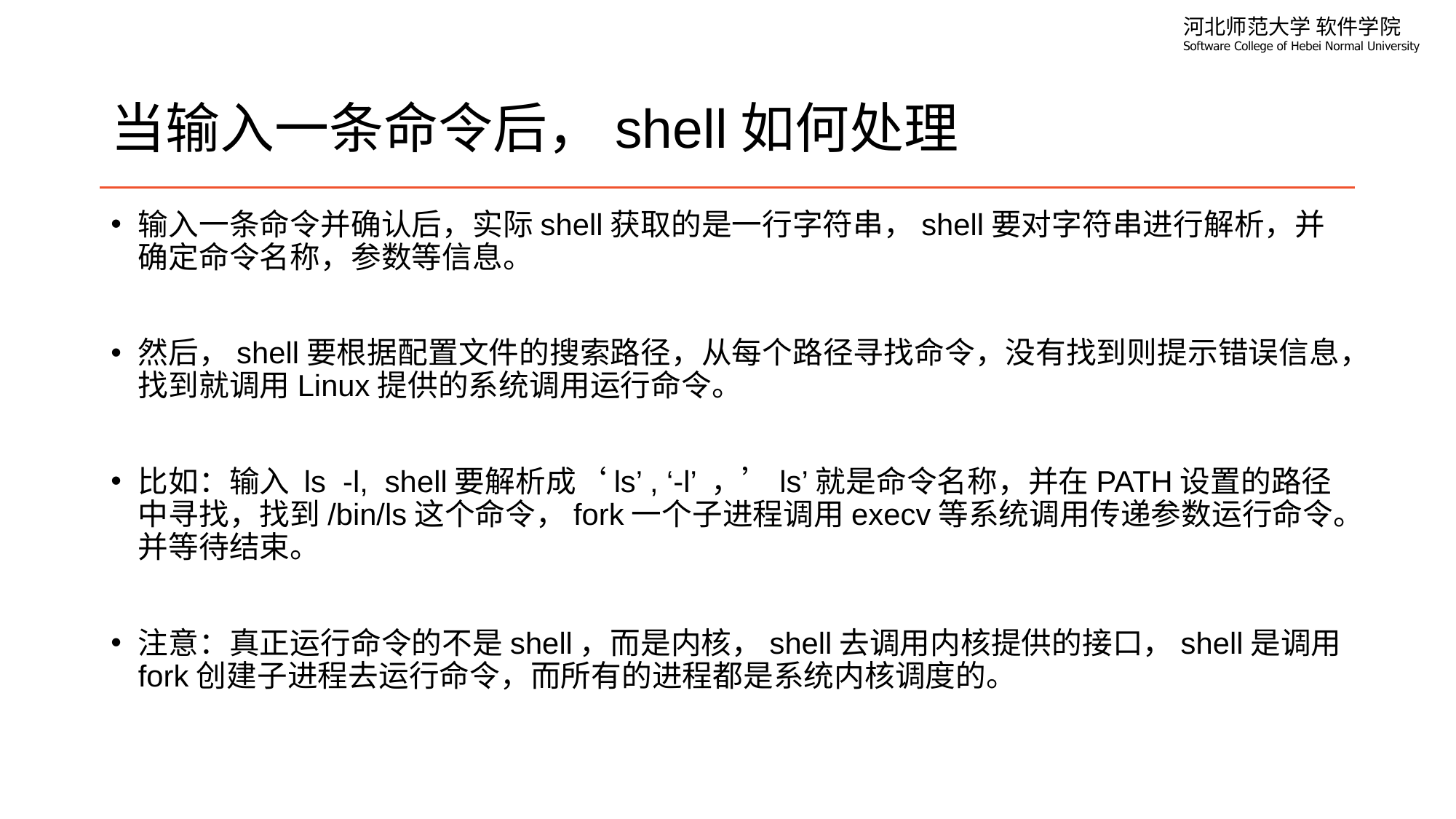

# 当输入一条命令后，shell如何处理
输入一条命令并确认后，实际shell获取的是一行字符串，shell要对字符串进行解析，并确定命令名称，参数等信息。

然后，shell要根据配置文件的搜索路径，从每个路径寻找命令，没有找到则提示错误信息，找到就调用Linux提供的系统调用运行命令。

比如：输入 ls  -l,  shell要解析成‘ls’ , ‘-l’ ，’ls’就是命令名称，并在PATH设置的路径中寻找，找到/bin/ls这个命令，fork一个子进程调用execv等系统调用传递参数运行命令。并等待结束。

注意：真正运行命令的不是shell，而是内核，shell去调用内核提供的接口，shell是调用fork创建子进程去运行命令，而所有的进程都是系统内核调度的。